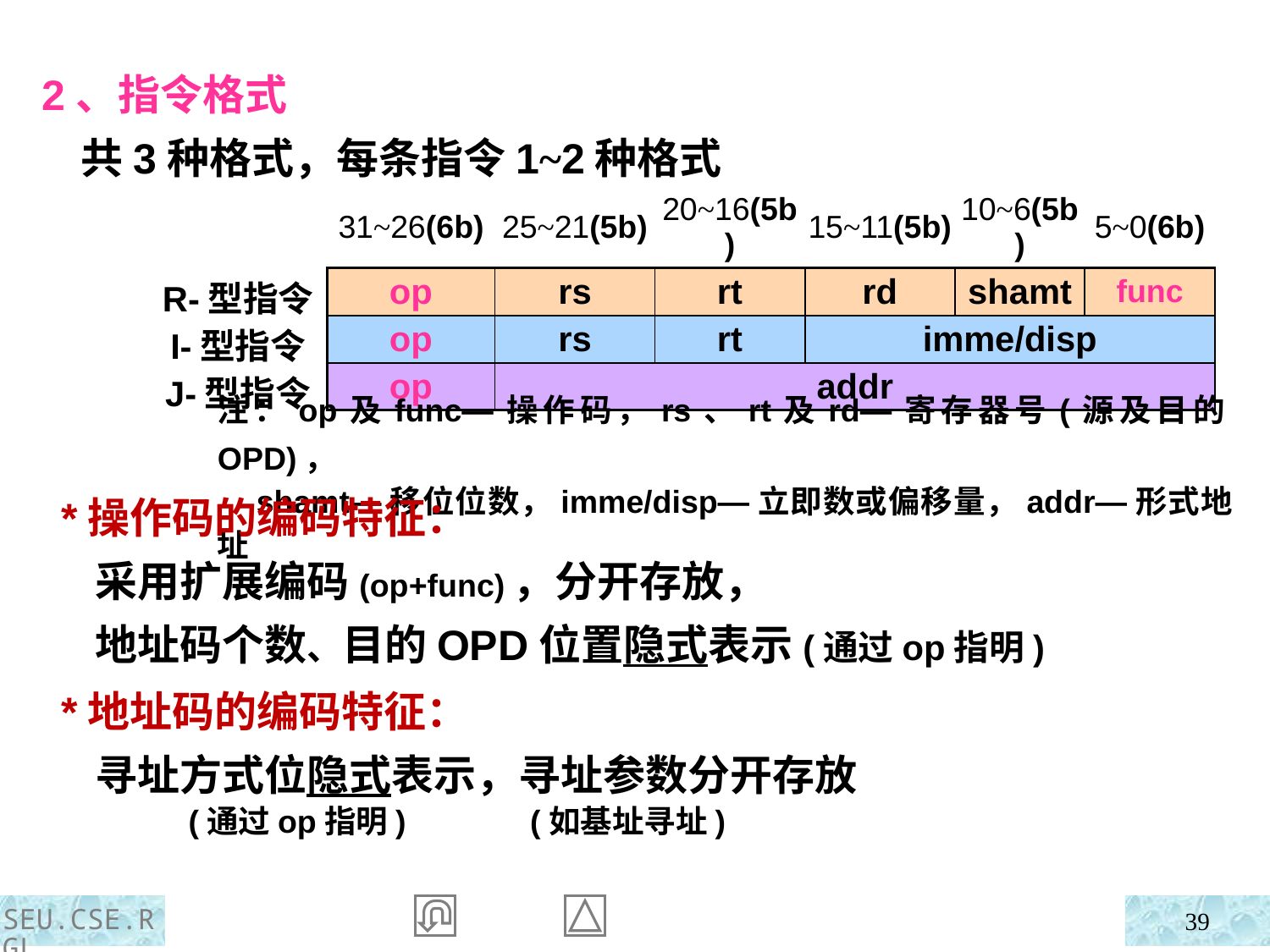

2、指令格式
   共3种格式，每条指令1~2种格式
|  | 31~26(6b) | 25~21(5b) | 20~16(5b) | 15~11(5b) | 10~6(5b) | 5~0(6b) |
| --- | --- | --- | --- | --- | --- | --- |
| R-型指令 | op | rs | rt | rd | shamt | func |
| I-型指令 | op | rs | rt | imme/disp |  |  |
| J-型指令 | op | addr |  |  |  |  |
注：op及func—操作码，rs、rt及rd—寄存器号(源及目的OPD)，
    shamt—移位位数，imme/disp—立即数或偏移量，addr—形式地址
  *操作码的编码特征：
     采用扩展编码(op+func)，分开存放，
     地址码个数、目的OPD位置隐式表示(通过op指明)
  *地址码的编码特征：
     寻址方式位隐式表示，寻址参数分开存放
                 (通过op指明)              (如基址寻址)

SEU.CSE.RGL

39